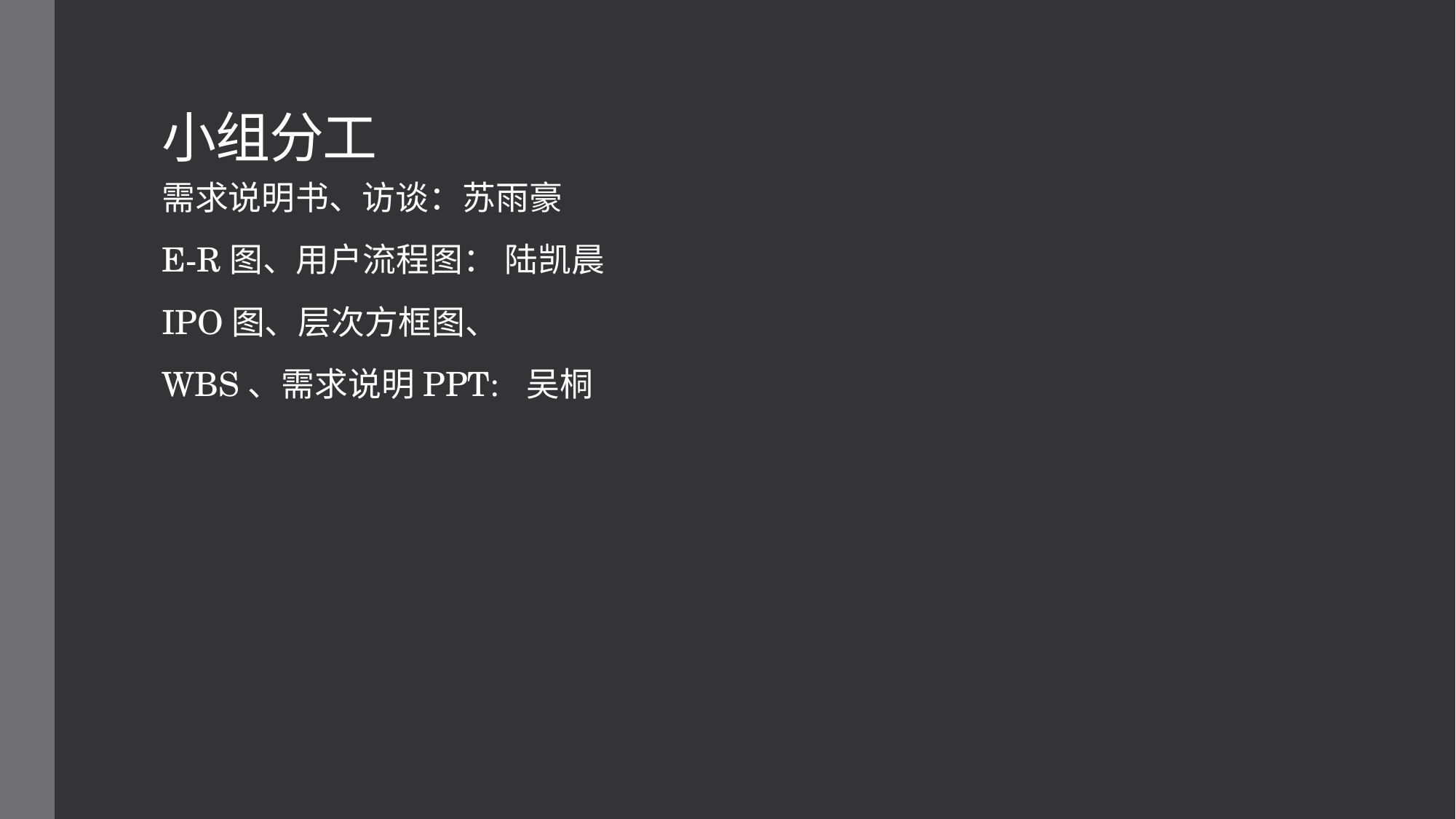

# 小组分工
需求说明书、访谈：苏雨豪
E-R图、用户流程图： 陆凯晨
IPO图、层次方框图、
WBS、需求说明PPT:  吴桐